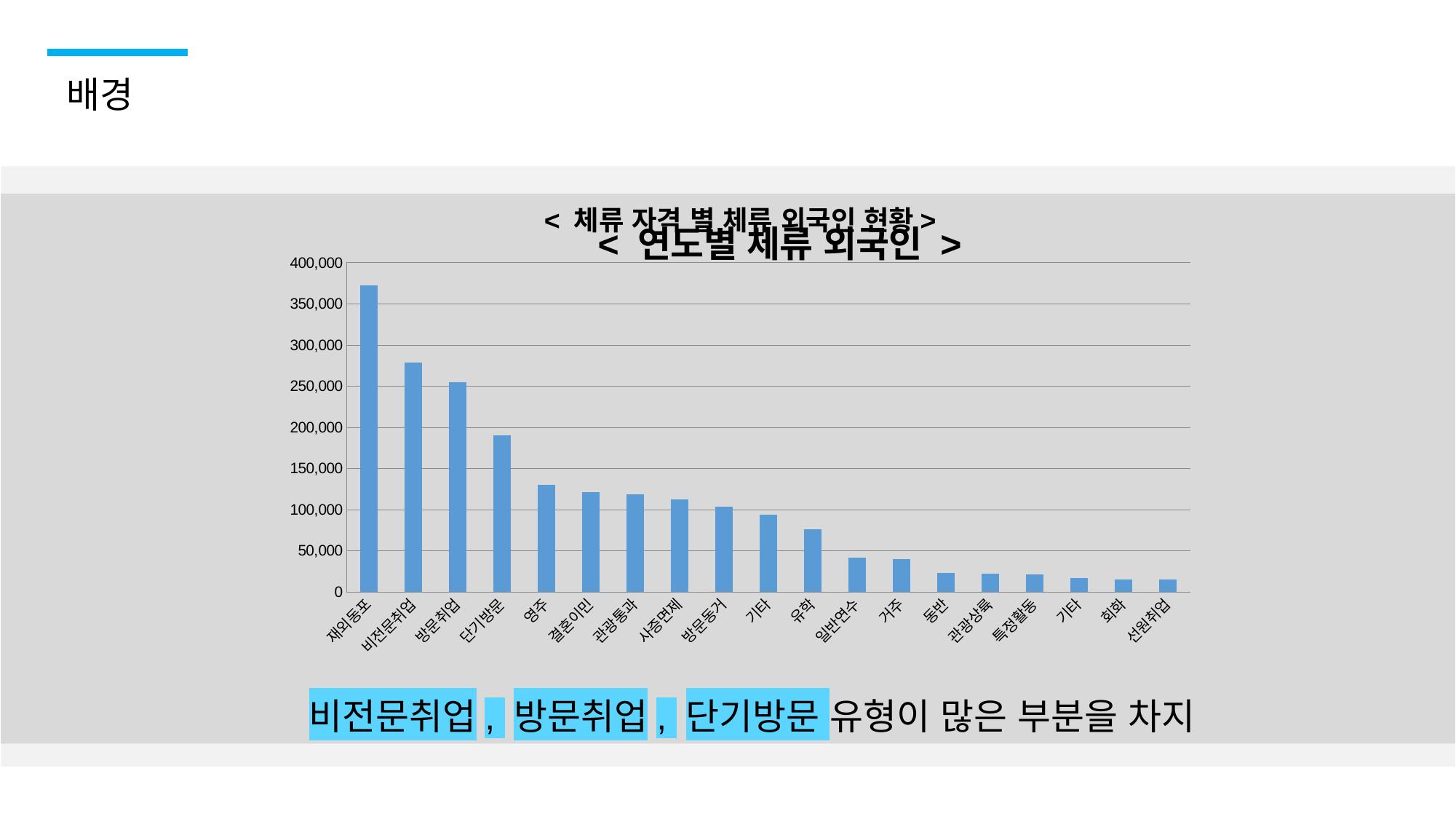

배경

### Chart: < 체류 자격 별 체류 외국인 현황>

| Category |  |
|---|---|
| 재외동포 | 372533.0 |
| 비전문취업 | 279187.0 |
| 방문취업 | 254950.0 |
| 단기방문 | 190443.0 |
| 영주 | 130237.0 |
| 결혼이민 | 121332.0 |
| 관광통과 | 118566.0 |
| 사증면제 | 112323.0 |
| 방문동거 | 103826.0 |
| 기타 | 94126.0 |
| 유학 | 76040.0 |
| 일반연수 | 41592.0 |
| 거주 | 39681.0 |
| 동반 | 22828.0 |
| 관광상륙 | 22239.0 |
| 특정활동 | 21498.0 |
| 기타 | 17278.0 |
| 회화 | 15450.0 |
| 선원취업 | 15312.0 |

### Chart: < 연도별 체류 외국인 >

| Category |
|---|
비전문취업, 방문취업, 단기방문 유형이 많은 부분을 차지